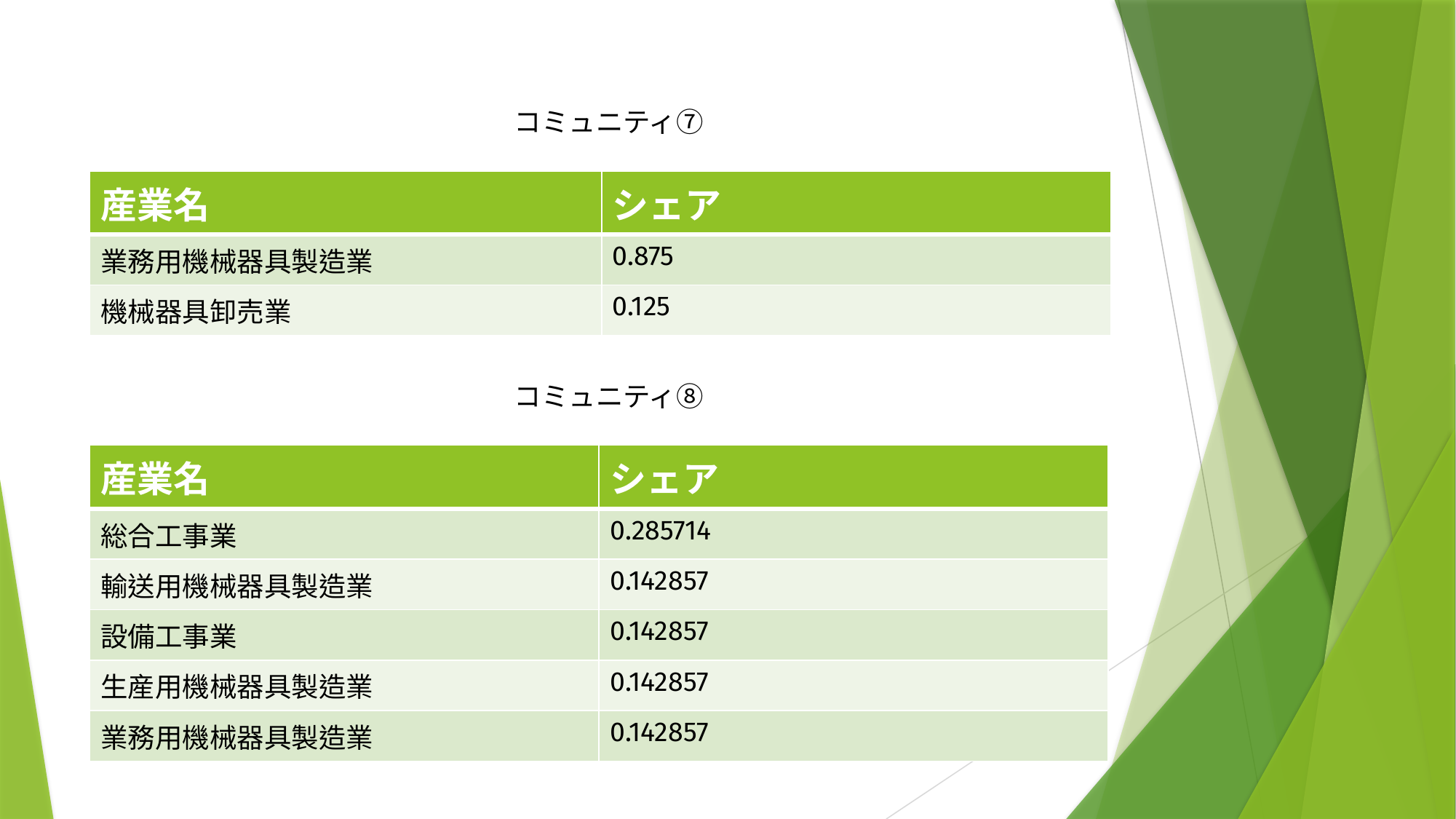

コミュニティ⑦
| 産業名 | シェア |
| --- | --- |
| 業務用機械器具製造業 | 0.875 |
| 機械器具卸売業 | 0.125 |
コミュニティ⑧
| 産業名 | シェア |
| --- | --- |
| 総合工事業 | 0.285714 |
| 輸送用機械器具製造業 | 0.142857 |
| 設備工事業 | 0.142857 |
| 生産用機械器具製造業 | 0.142857 |
| 業務用機械器具製造業 | 0.142857 |